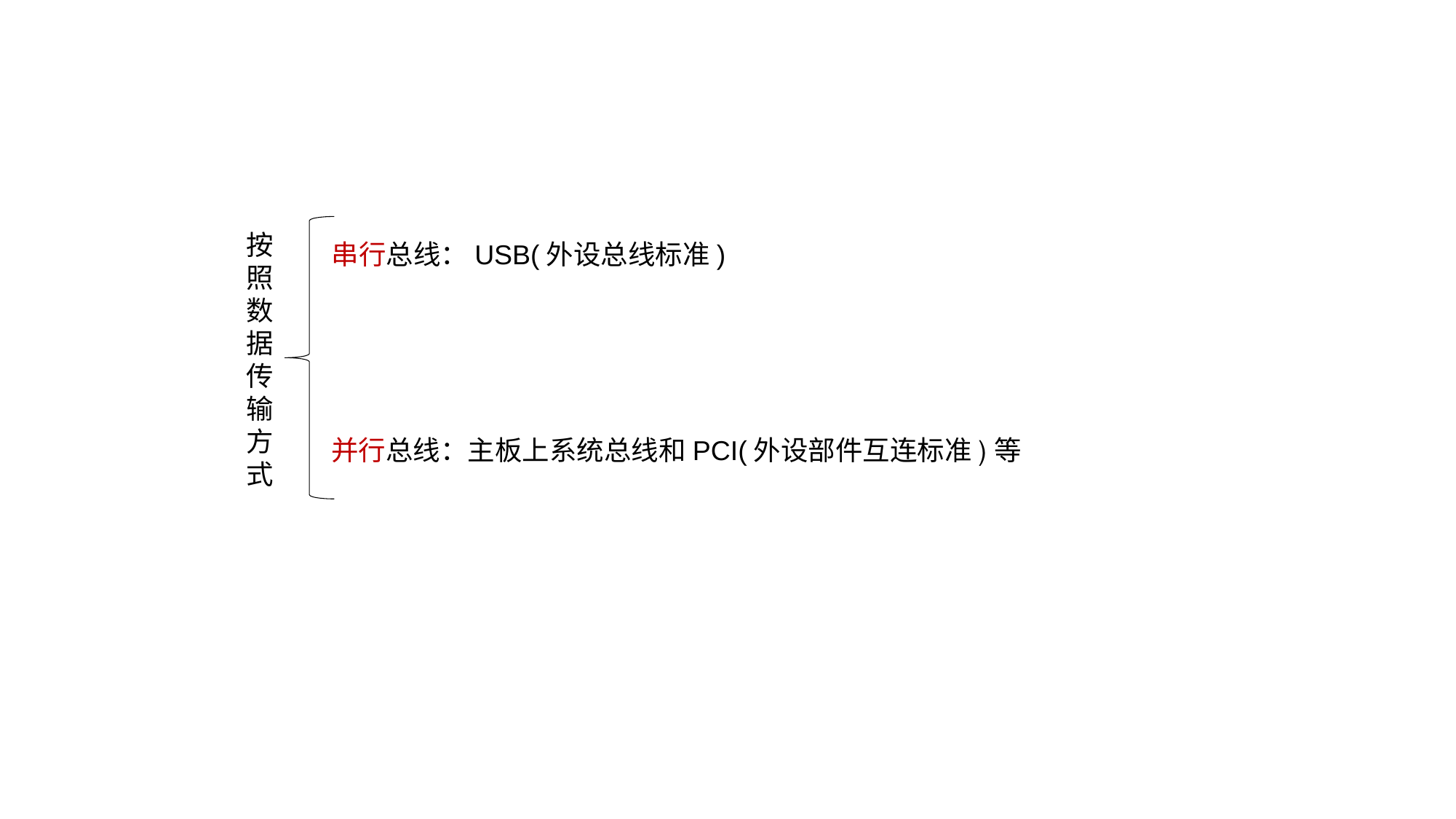

按
照
数
据
传
输
方
式
串行总线：USB(外设总线标准)
并行总线：主板上系统总线和PCI(外设部件互连标准)等